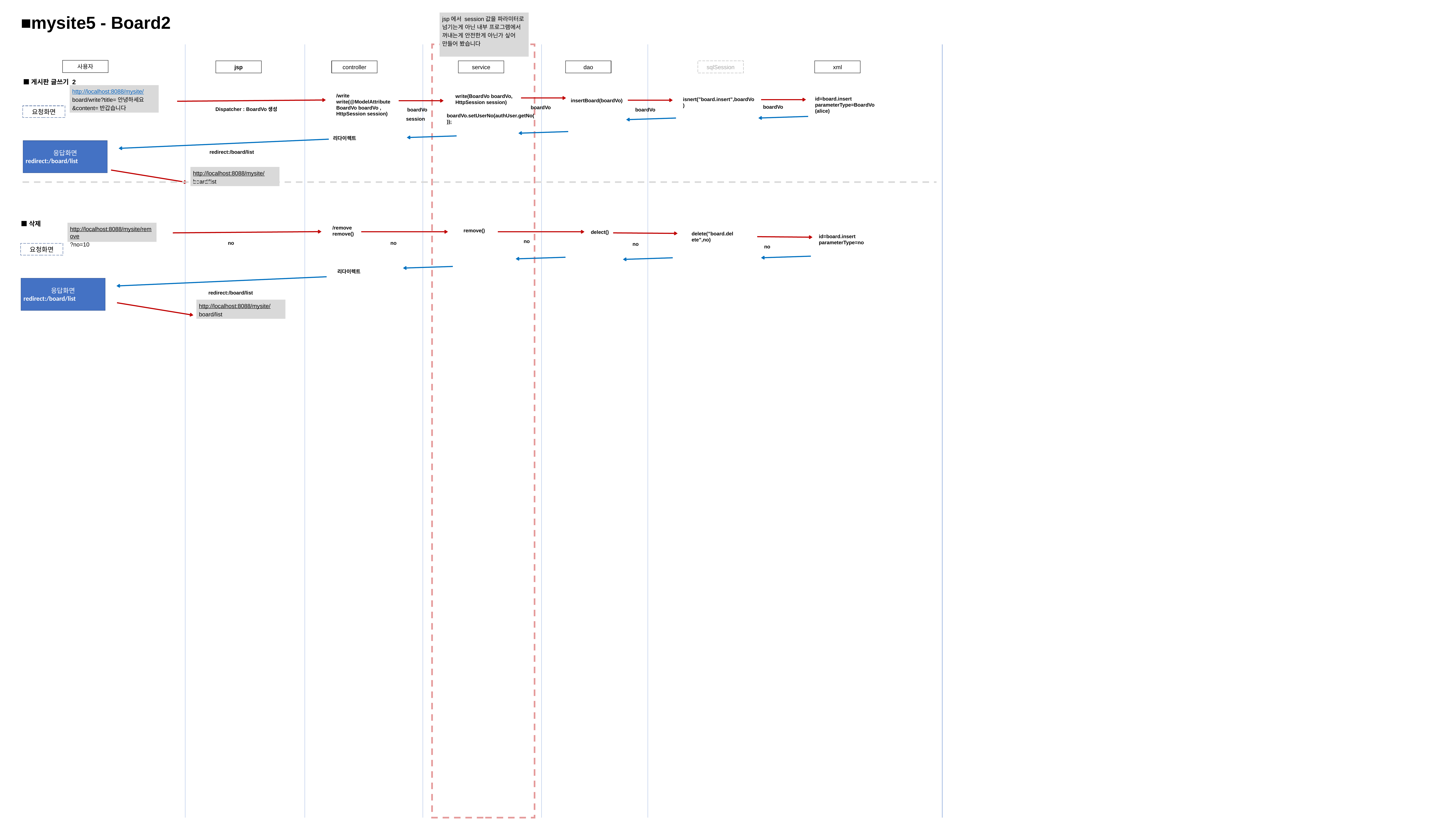

■mysite5 - Board2
jsp에서 session값을 파라미터로 넘기는게 아닌 내부 프로그램에서 꺼내는게 안전한게 아닌가 싶어 만들어 봤습니다

■게시판 글쓰기 2
http://localhost:8088/mysite/board/write?title=안녕하세요&content=반갑습니다
/write
write(@ModelAttribute BoardVo boardVo , HttpSession session)
write(BoardVo boardVo,
HttpSession session)
id=board.insert
parameterType=BoardVo
(alice)
isnert(”board.insert”,boardVo)
insertBoard(boardVo)
boardVo
boardVo
Dispatcher : BoardVo생성
boardVo
boardVo
요청화면
boardVo.setUserNo(authUser.getNo( ));
session
리다이렉트
응답화면
redirect:/board/list
redirect:/board/list
http://localhost:8088/mysite/board/list
■삭제
http://localhost:8088/mysite/remove?no=10
/remove
remove()
remove()
delect()
delete(”board.delete”,no)
id=board.insert
parameterType=no

no
no
no
no
no
요청화면
리다이렉트
응답화면
redirect:/board/list
redirect:/board/list
http://localhost:8088/mysite/board/list

사용자
jsp
controller
service
dao
sqlSession
xml
deleteForm.jsp